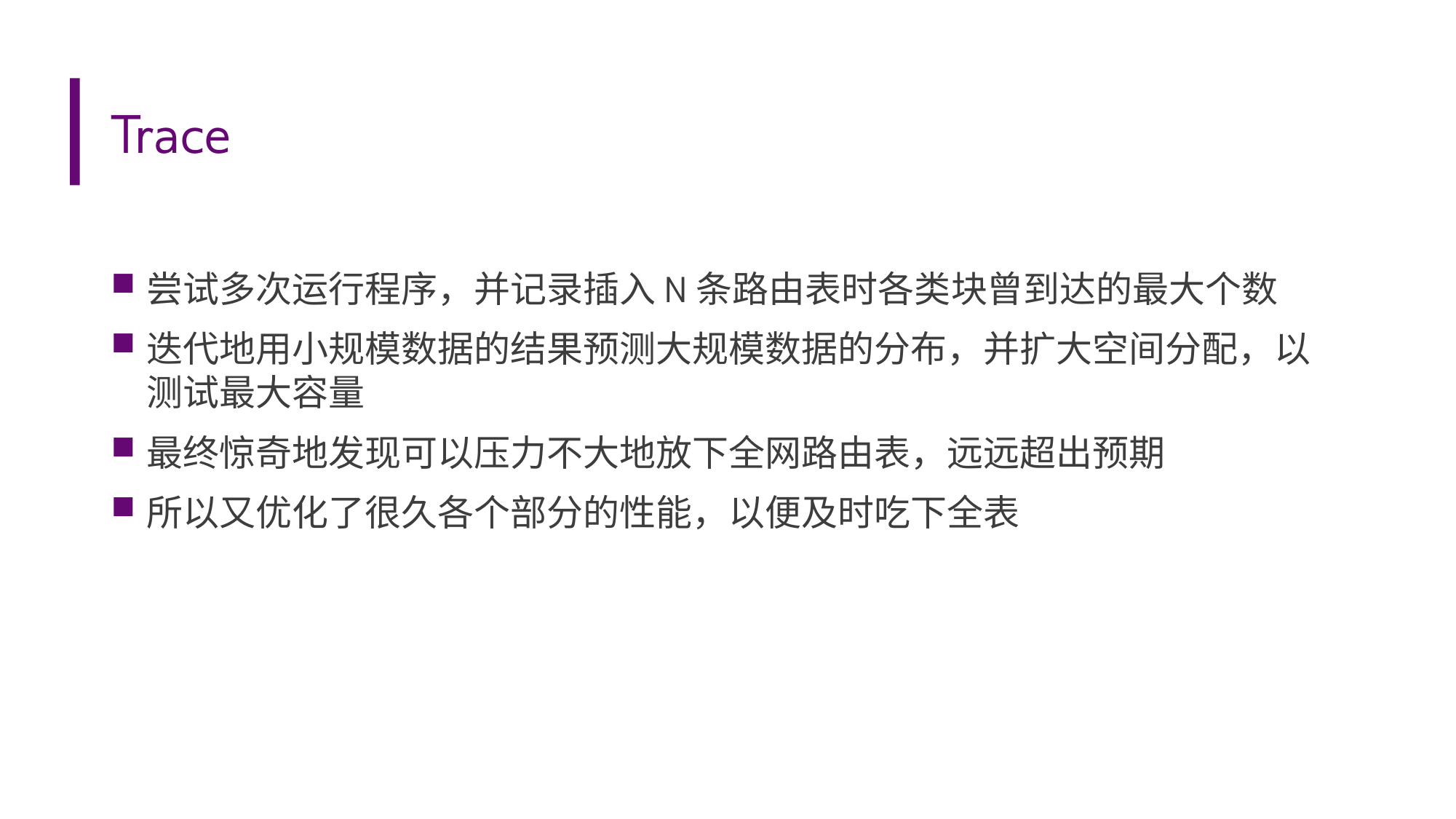

# Trace
尝试多次运行程序，并记录插入N条路由表时各类块曾到达的最大个数
迭代地用小规模数据的结果预测大规模数据的分布，并扩大空间分配，以测试最大容量
最终惊奇地发现可以压力不大地放下全网路由表，远远超出预期
所以又优化了很久各个部分的性能，以便及时吃下全表